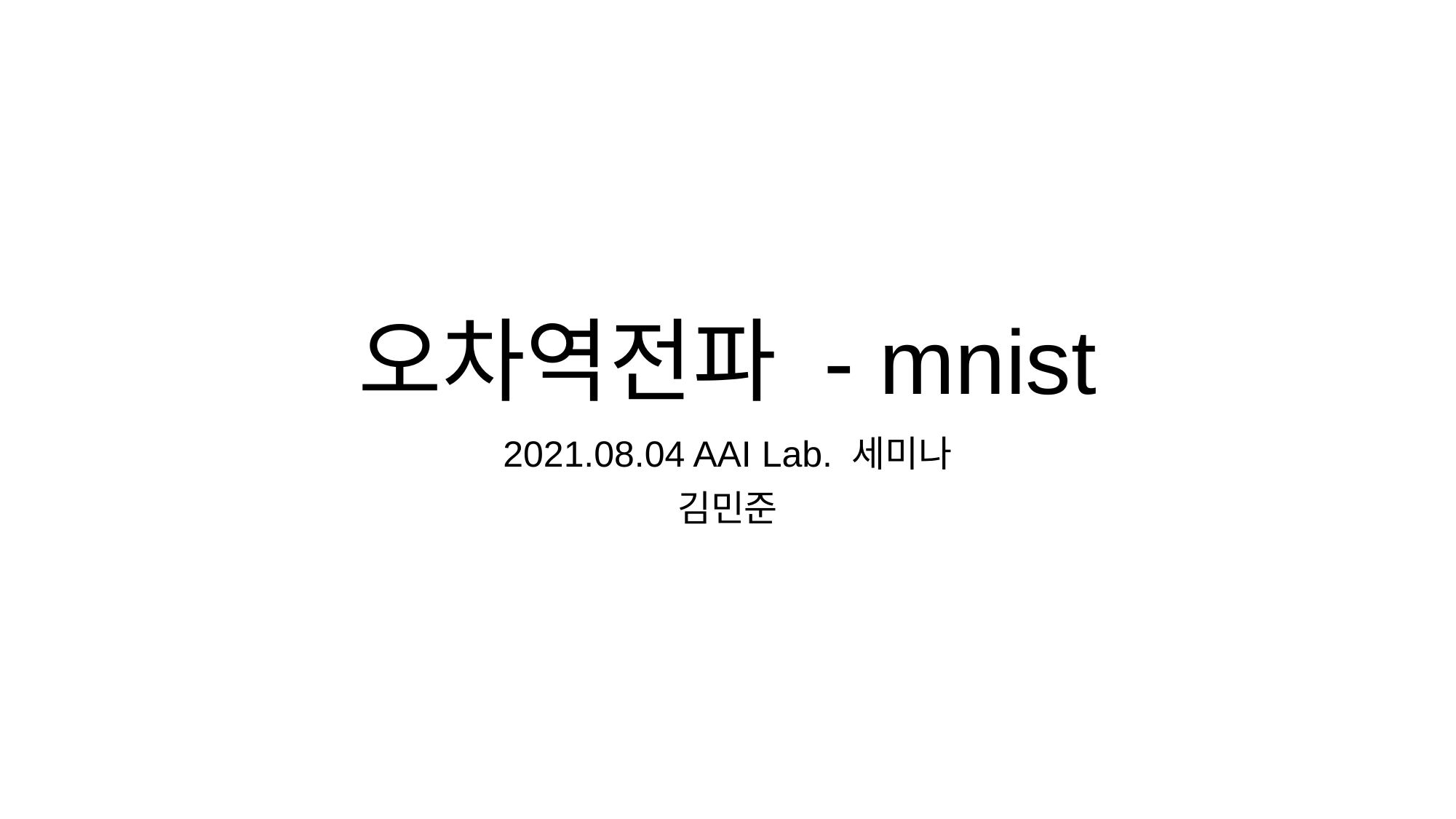

# 오차역전파 - mnist
2021.08.04 AAI Lab. 세미나
김민준